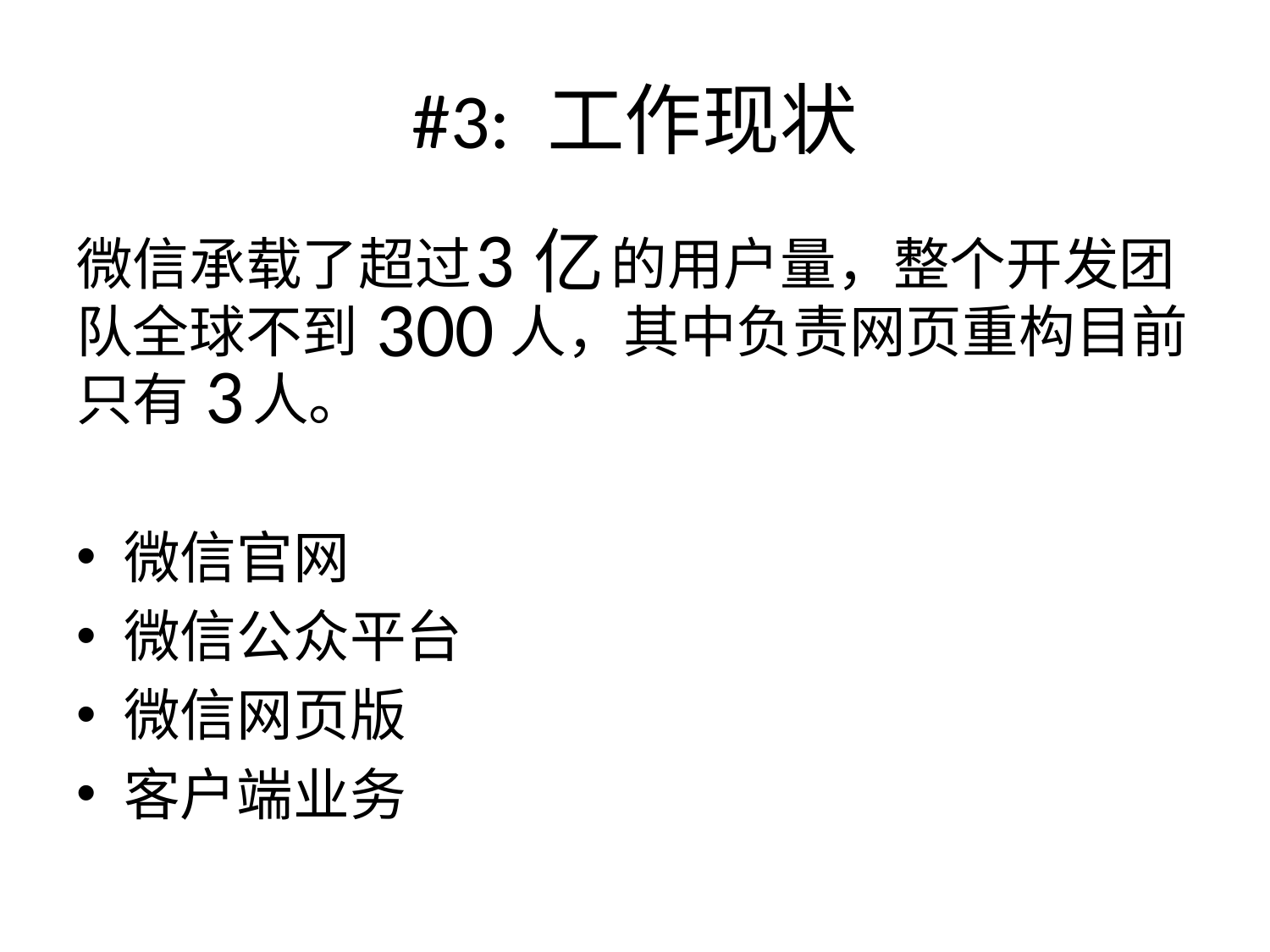

# #3: 工作现状
3亿
微信承载了超过           的用户量，整个开发团队全球不到            人，其中负责网页重构目前只有     人。

微信官网
微信公众平台
微信网页版
客户端业务
300
3